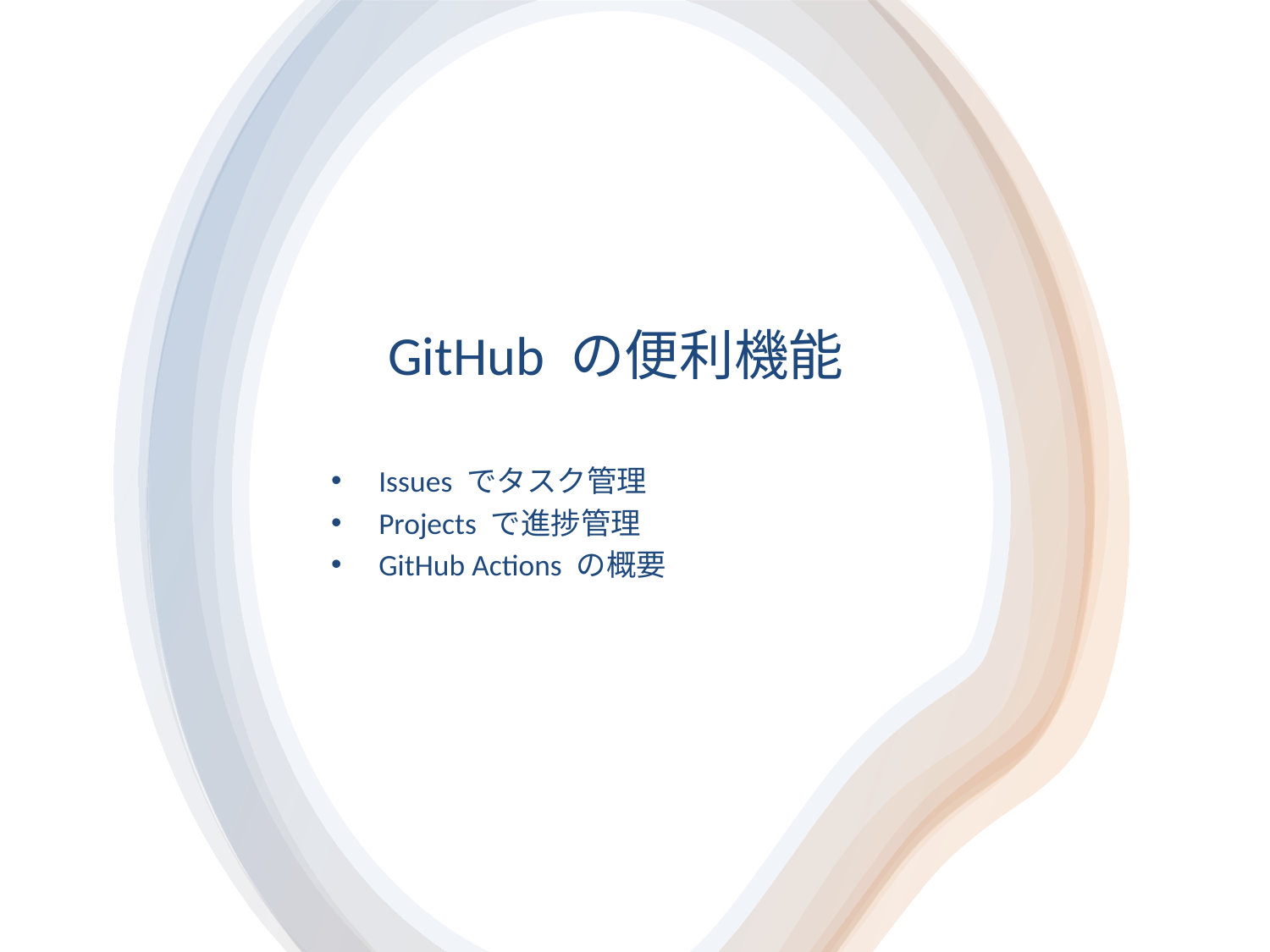

# GitHub の便利機能

Issues でタスク管理
Projects で進捗管理
GitHub Actions の概要